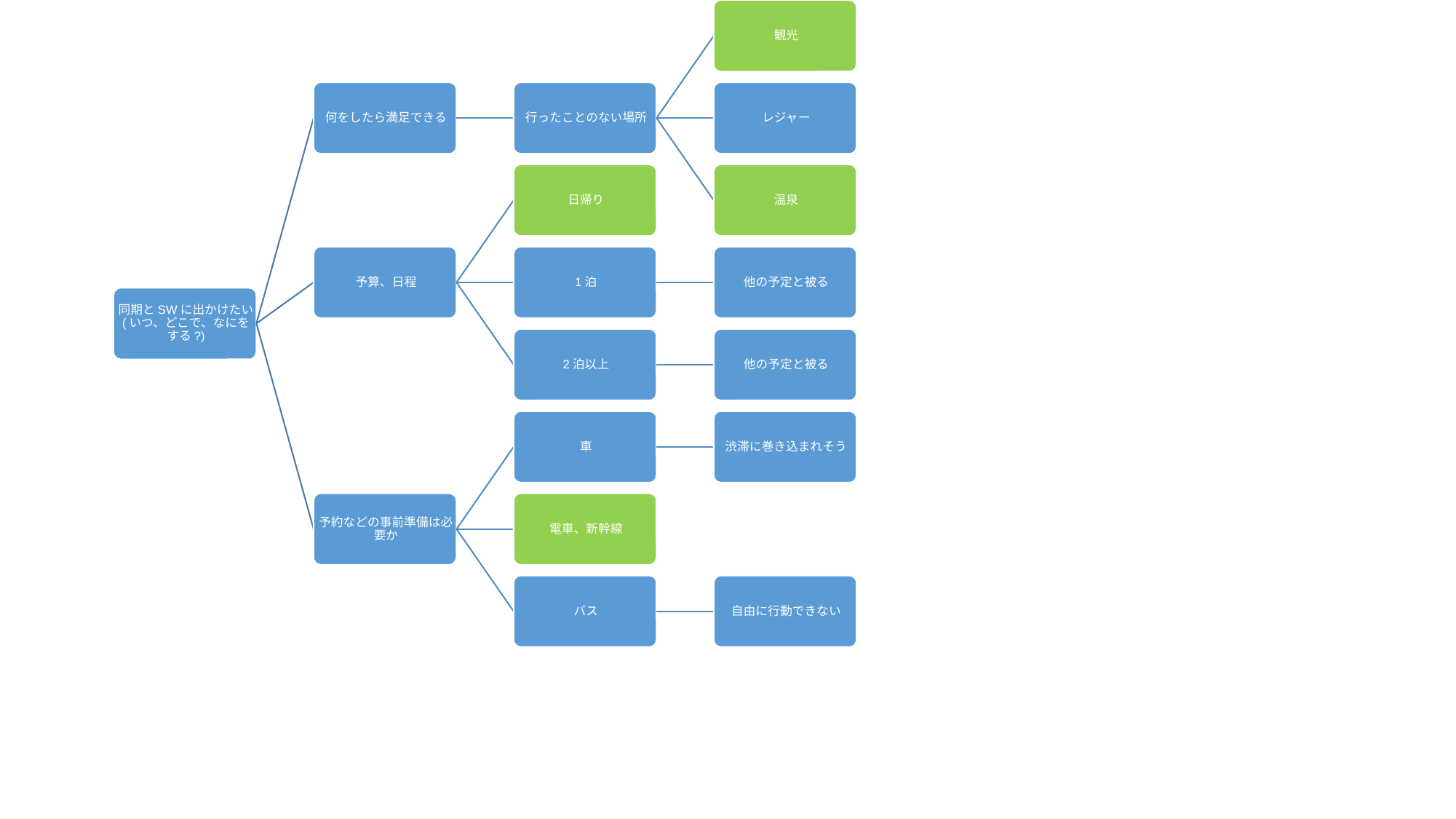

同期とSWに出かけたい
(いつ、どこで、なにをする?)

何をしたら満足できる

行ったことのない場所

観光

レジャー

温泉

予算、日程

日帰り

1泊

他の予定と被る

2泊以上

他の予定と被る

予約などの事前準備は必要か

車

渋滞に巻き込まれそう

電車、新幹線

バス

自由に行動できない